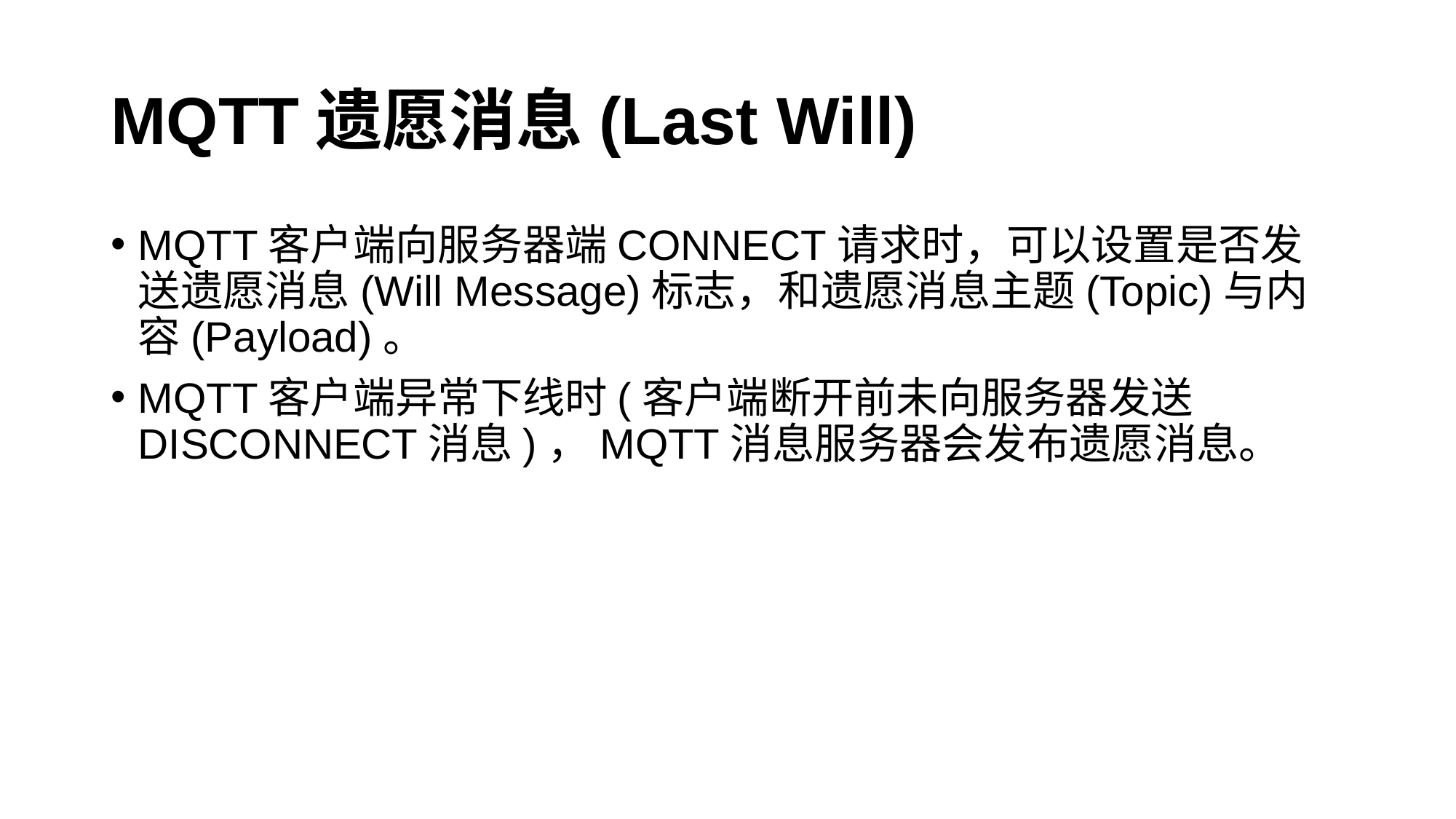

# MQTT遗愿消息(Last Will)
MQTT客户端向服务器端CONNECT请求时，可以设置是否发送遗愿消息(Will Message)标志，和遗愿消息主题(Topic)与内容(Payload)。
MQTT客户端异常下线时(客户端断开前未向服务器发送DISCONNECT消息)，MQTT消息服务器会发布遗愿消息。